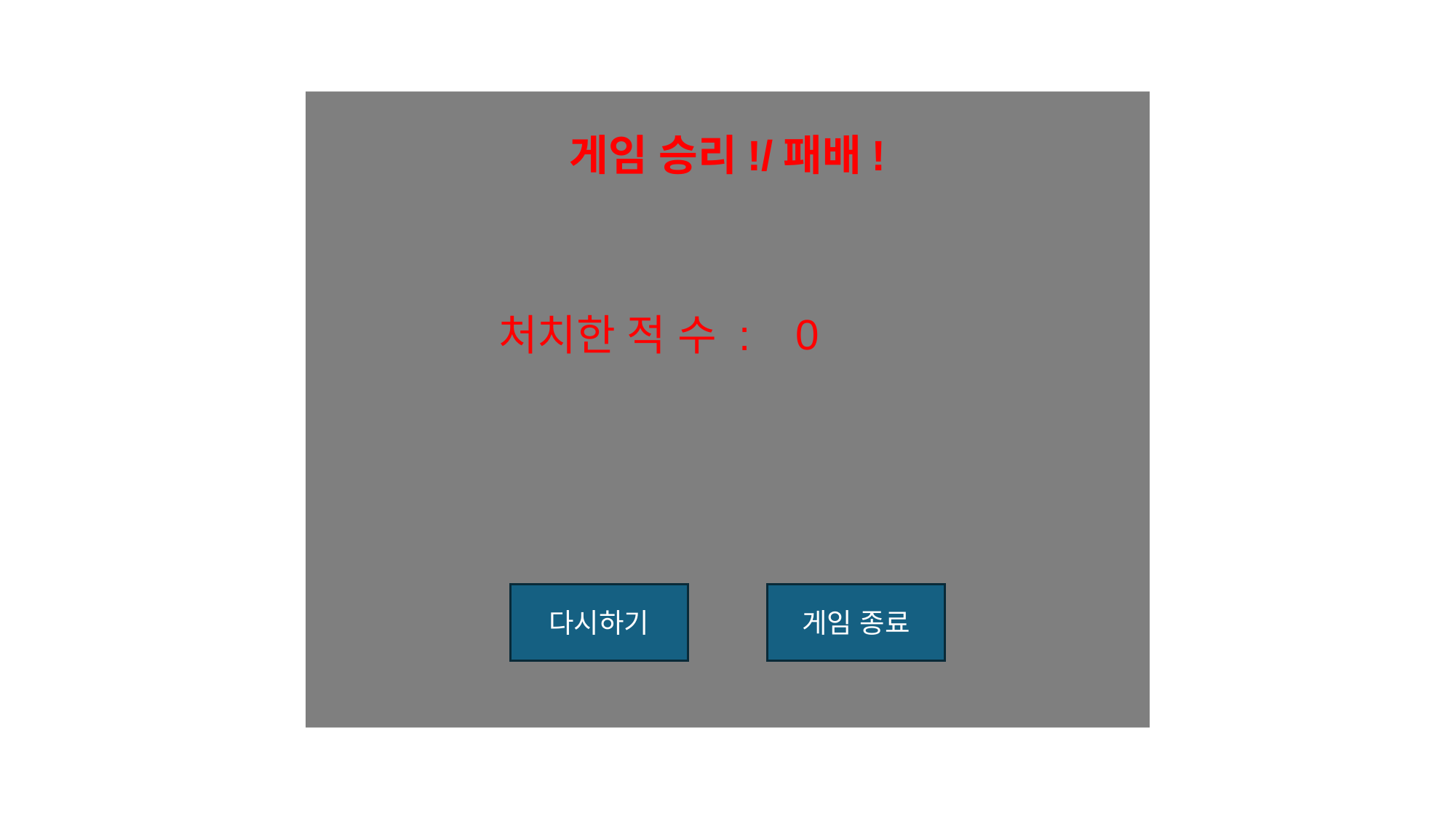

게임 승리!/패배!
0
처치한 적 수 :
다시하기
게임 종료